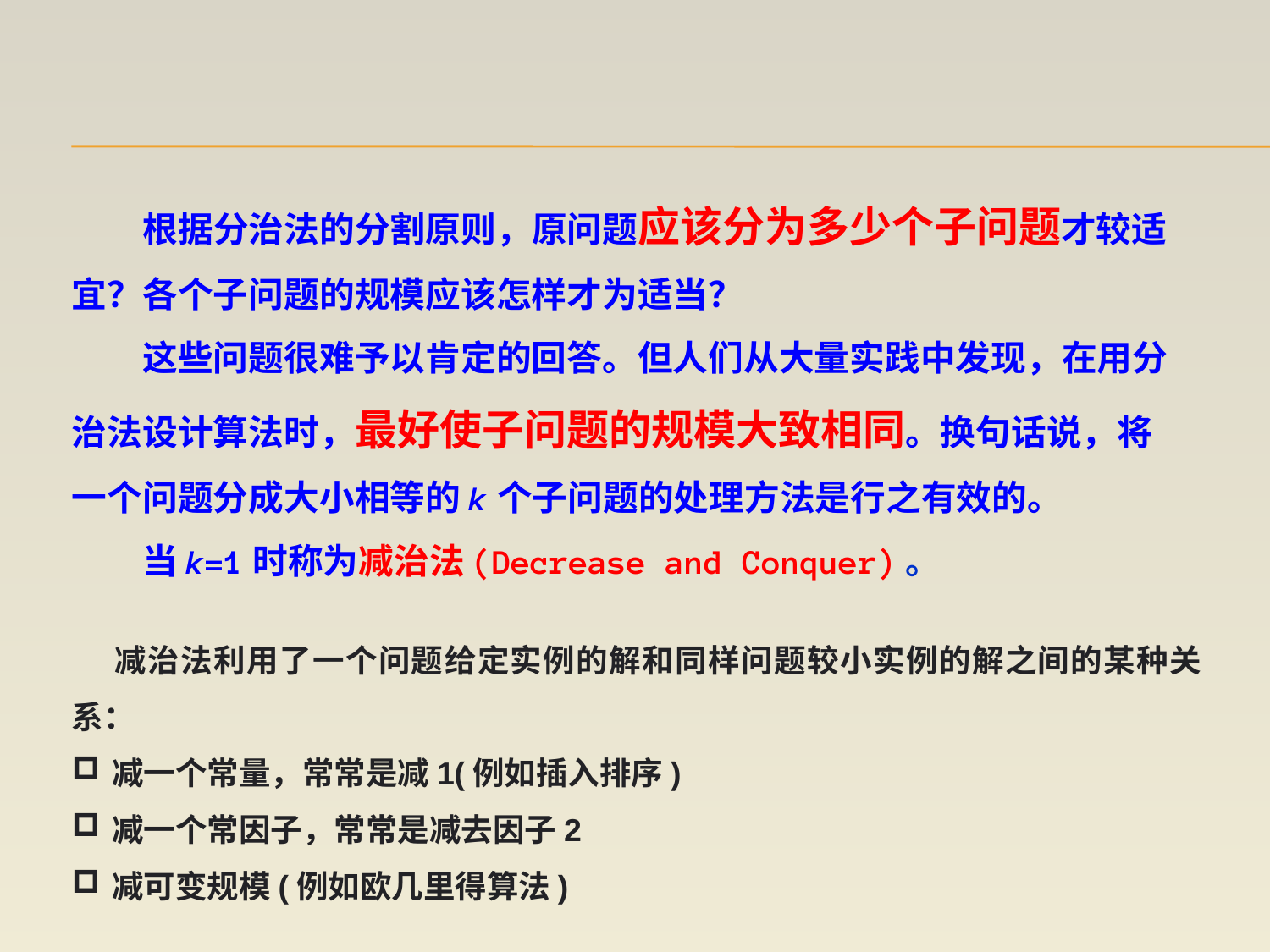

根据分治法的分割原则，原问题应该分为多少个子问题才较适宜？各个子问题的规模应该怎样才为适当？
　　这些问题很难予以肯定的回答。但人们从大量实践中发现，在用分治法设计算法时，最好使子问题的规模大致相同。换句话说，将一个问题分成大小相等的k个子问题的处理方法是行之有效的。
　　当k=1时称为减治法(Decrease and Conquer)。
    减治法利用了一个问题给定实例的解和同样问题较小实例的解之间的某种关系：
减一个常量，常常是减1(例如插入排序)
减一个常因子，常常是减去因子2
减可变规模(例如欧几里得算法)